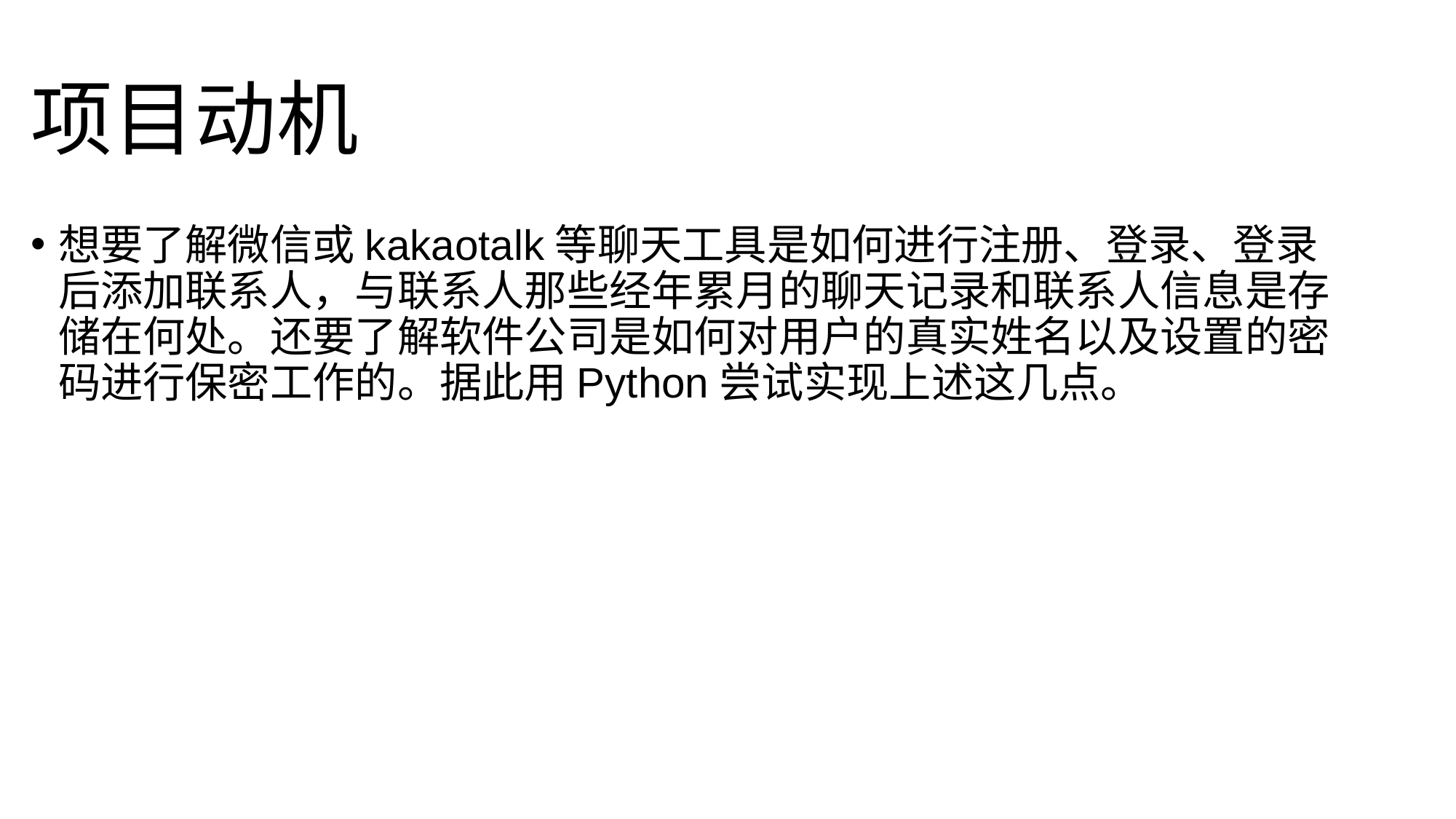

# 项目动机
想要了解微信或kakaotalk等聊天工具是如何进行注册、登录、登录后添加联系人，与联系人那些经年累月的聊天记录和联系人信息是存储在何处。还要了解软件公司是如何对用户的真实姓名以及设置的密码进行保密工作的。据此用Python尝试实现上述这几点。